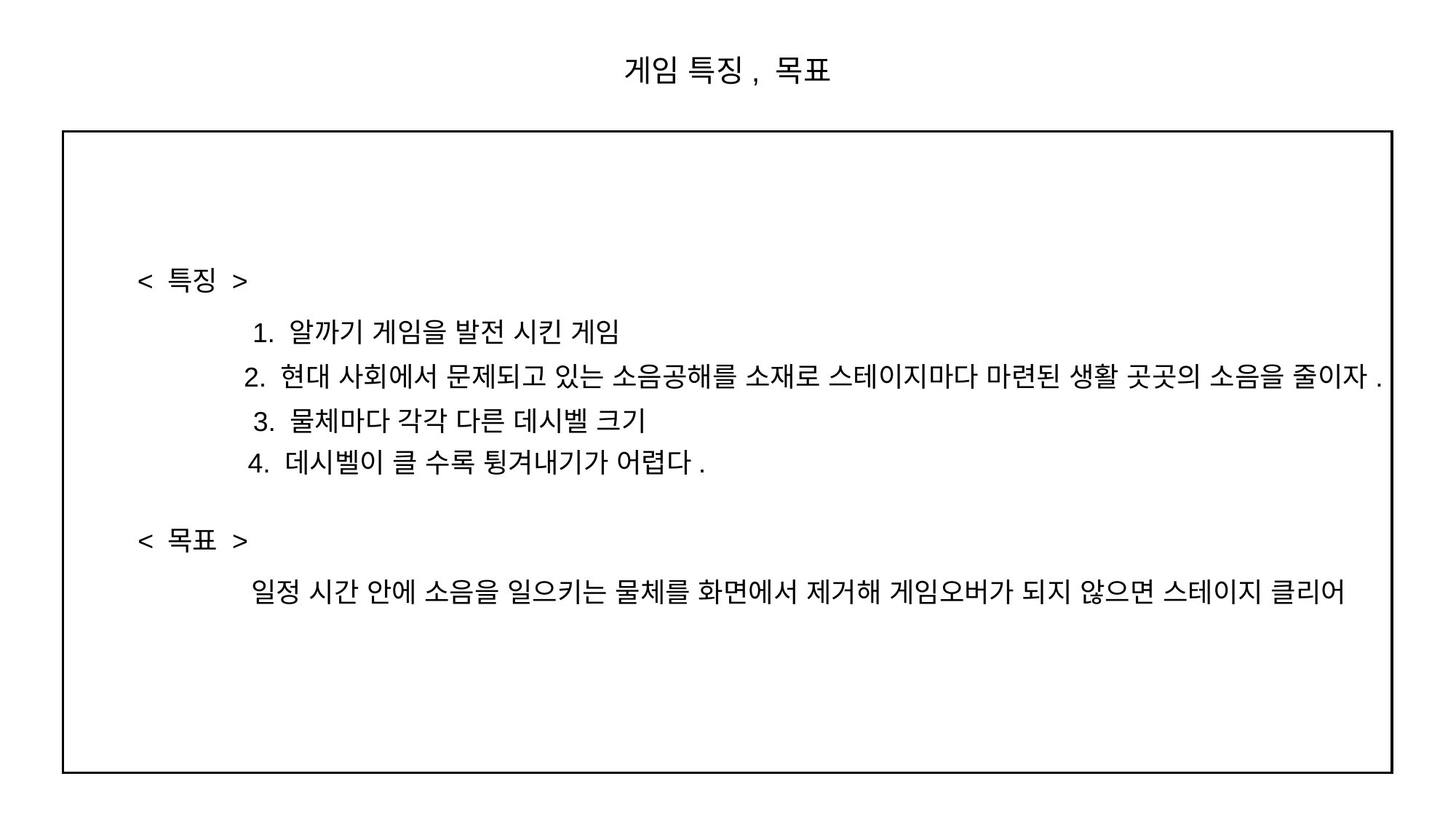

게임 특징, 목표

< 특징 >
1. 알까기 게임을 발전 시킨 게임
2. 현대 사회에서 문제되고 있는 소음공해를 소재로 스테이지마다 마련된 생활 곳곳의 소음을 줄이자.
3. 물체마다 각각 다른 데시벨 크기
4. 데시벨이 클 수록 튕겨내기가 어렵다.
< 목표 >
일정 시간 안에 소음을 일으키는 물체를 화면에서 제거해 게임오버가 되지 않으면 스테이지 클리어